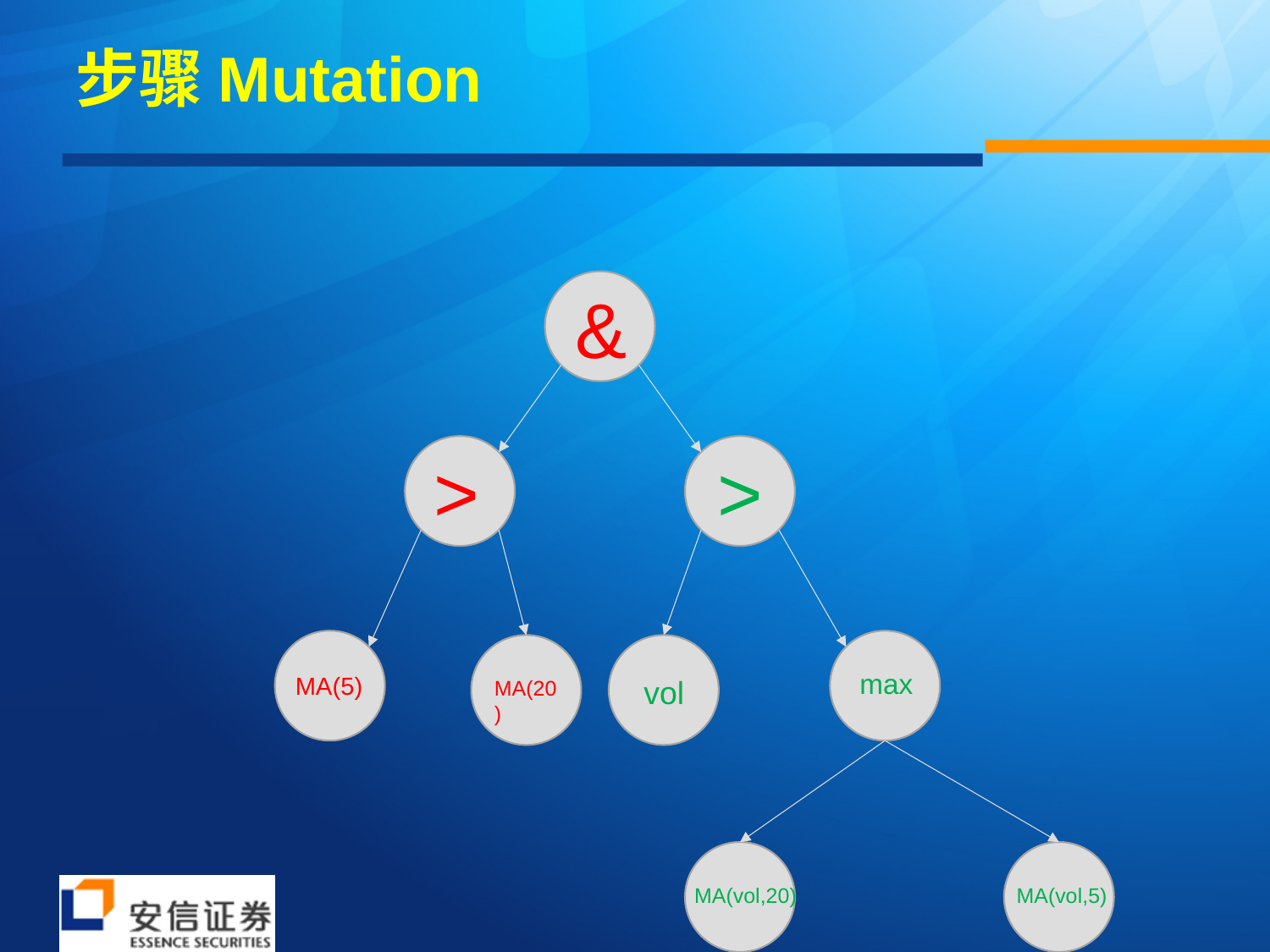

# 步骤Mutation

&
>
>

max
MA(5)
vol
MA(20)

MA(vol,20)
MA(vol,5)